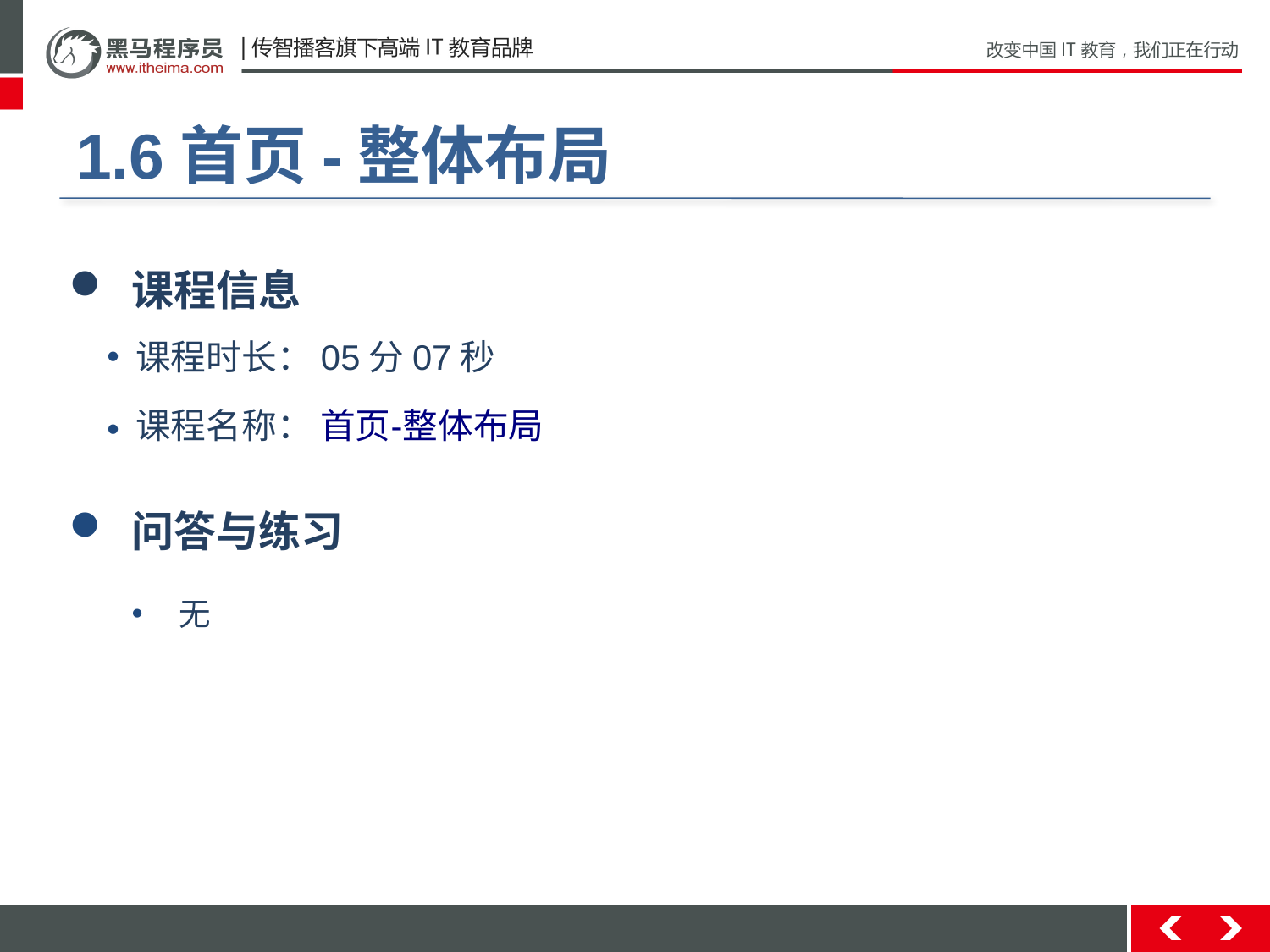

#
1.6首页-整体布局
 课程信息
 课程时长：05分07秒
 课程名称： 首页-整体布局
 问答与练习
无